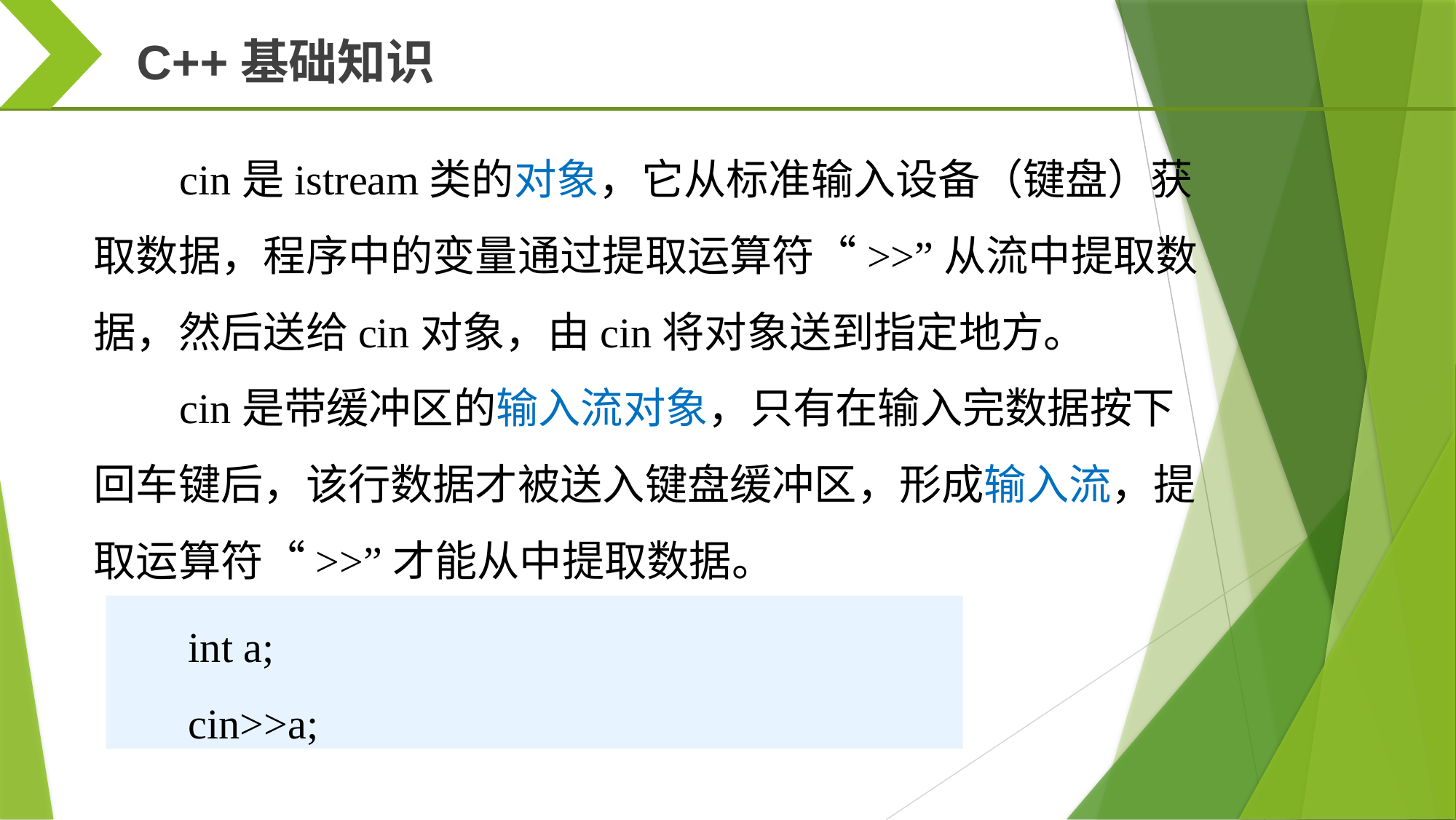

C++基础知识
cin是istream类的对象，它从标准输入设备（键盘）获取数据，程序中的变量通过提取运算符“>>”从流中提取数据，然后送给cin对象，由cin将对象送到指定地方。
cin是带缓冲区的输入流对象，只有在输入完数据按下回车键后，该行数据才被送入键盘缓冲区，形成输入流，提取运算符“>>”才能从中提取数据。
int a;
cin>>a;